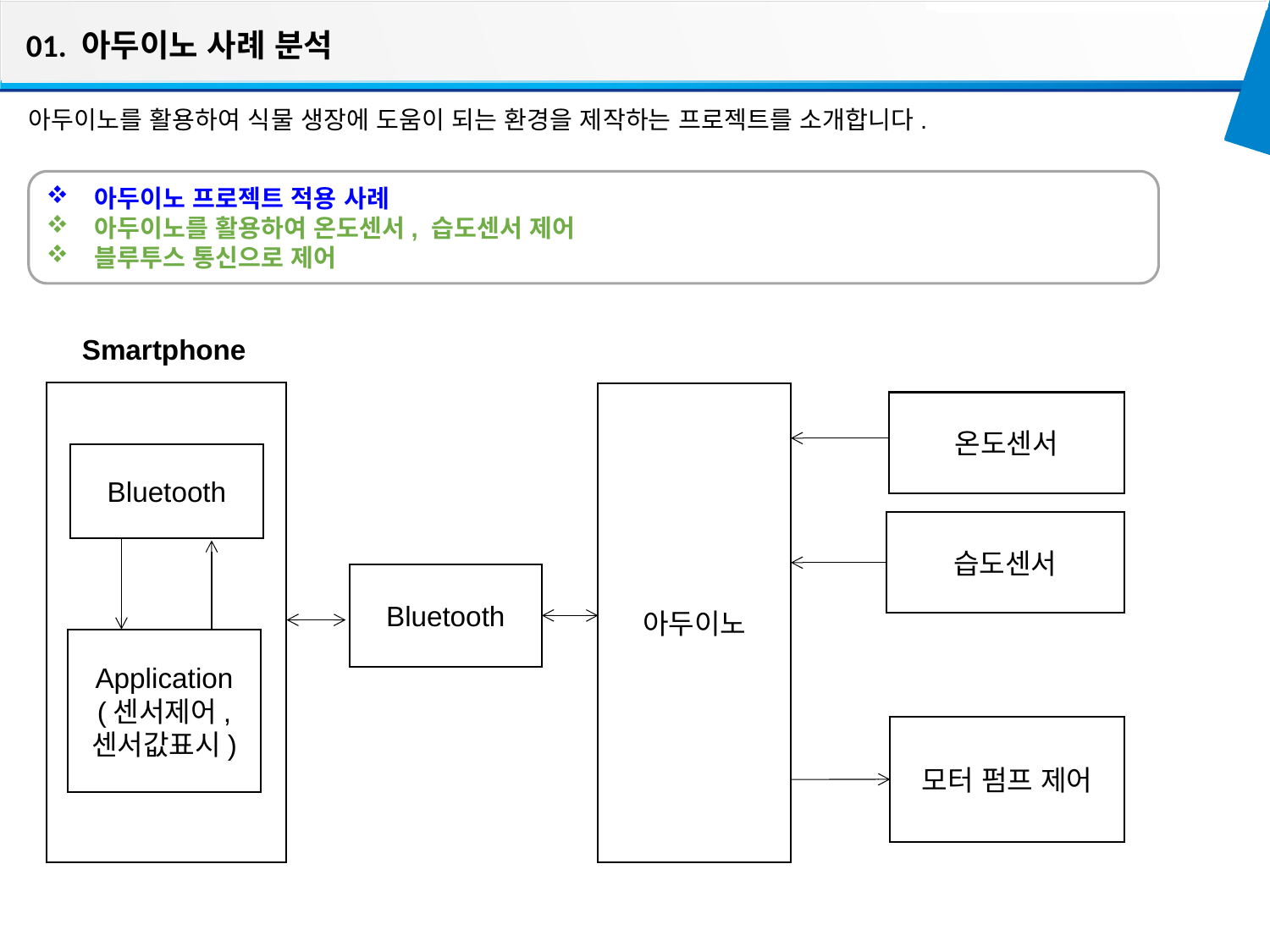

01. 아두이노 사례 분석

아두이노를 활용하여 식물 생장에 도움이 되는 환경을 제작하는 프로젝트를 소개합니다.
아두이노 프로젝트 적용 사례
아두이노를 활용하여 온도센서, 습도센서 제어
블루투스 통신으로 제어
Smartphone

아두이노
온도센서
Bluetooth
습도센서
Bluetooth
Application
(센서제어,
센서값표시)
모터 펌프 제어